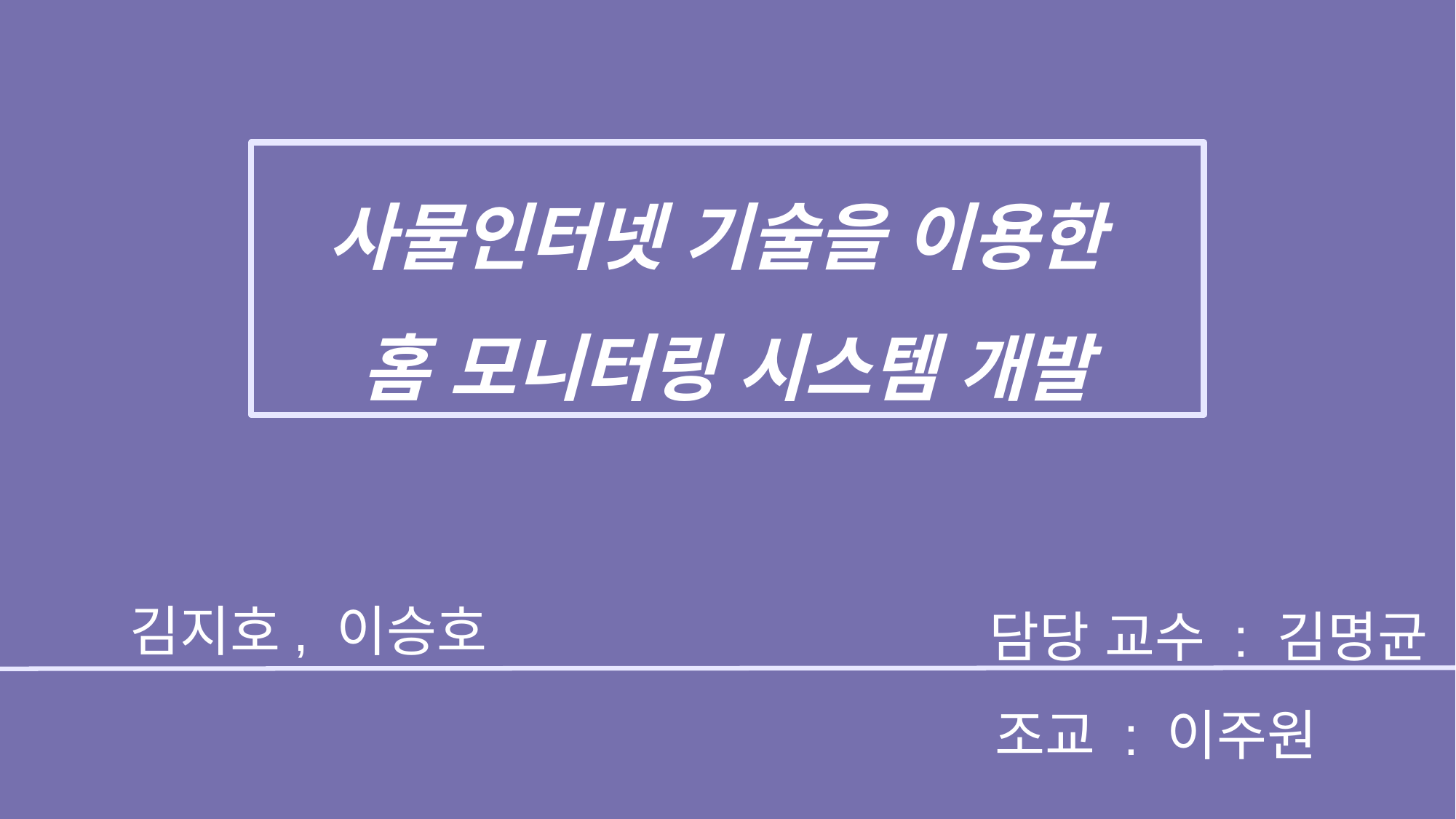

사물인터넷 기술을 이용한
홈 모니터링 시스템 개발

김지호, 이승호
      담당 교수 : 김명균
조교 : 이주원